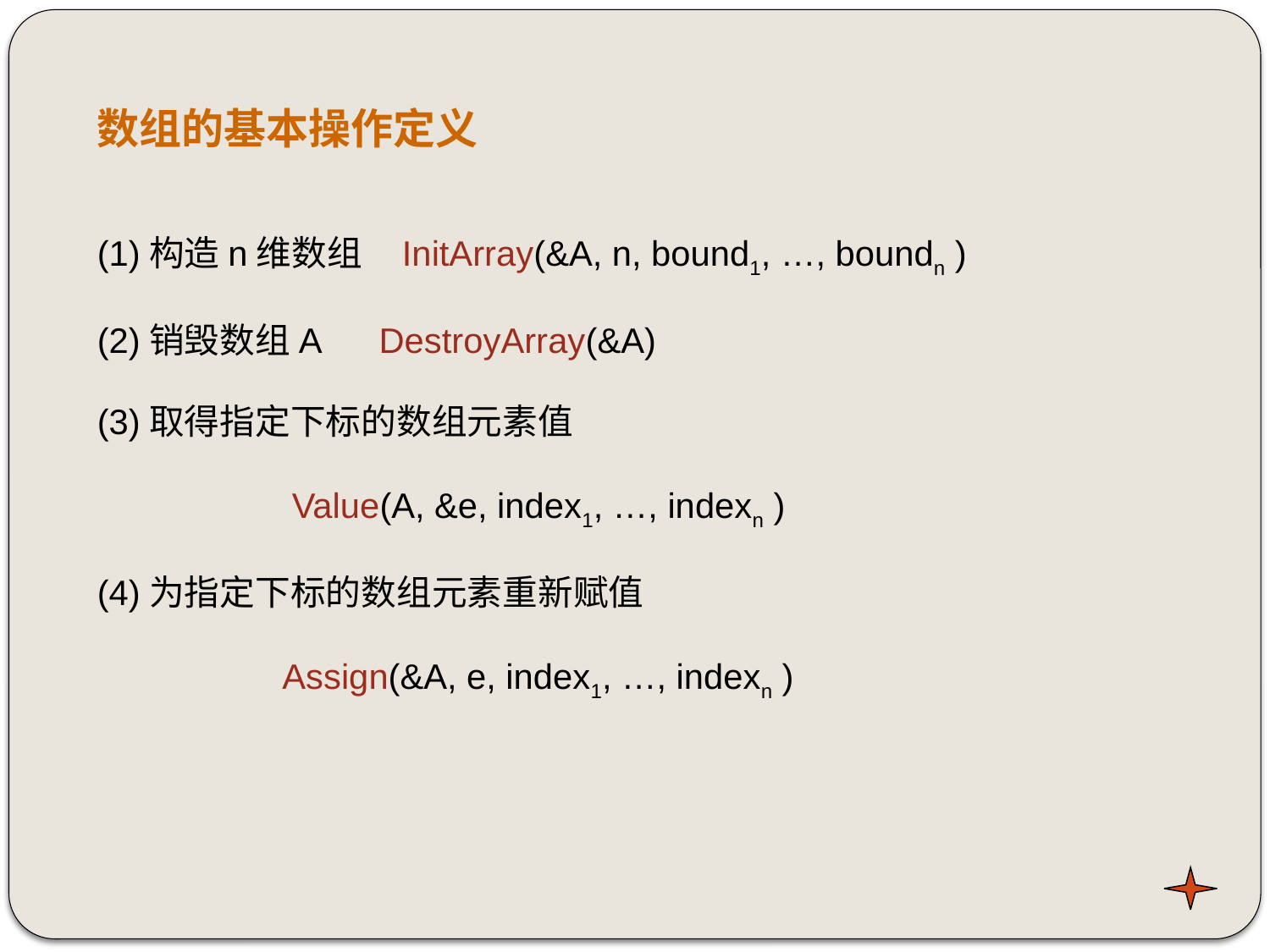

数组的基本操作定义
(1)构造n维数组    InitArray(&A, n, bound1, …, boundn )
(2)销毁数组A      DestroyArray(&A)
(3)取得指定下标的数组元素值
                    Value(A, &e, index1, …, indexn )
(4)为指定下标的数组元素重新赋值
                   Assign(&A, e, index1, …, indexn )